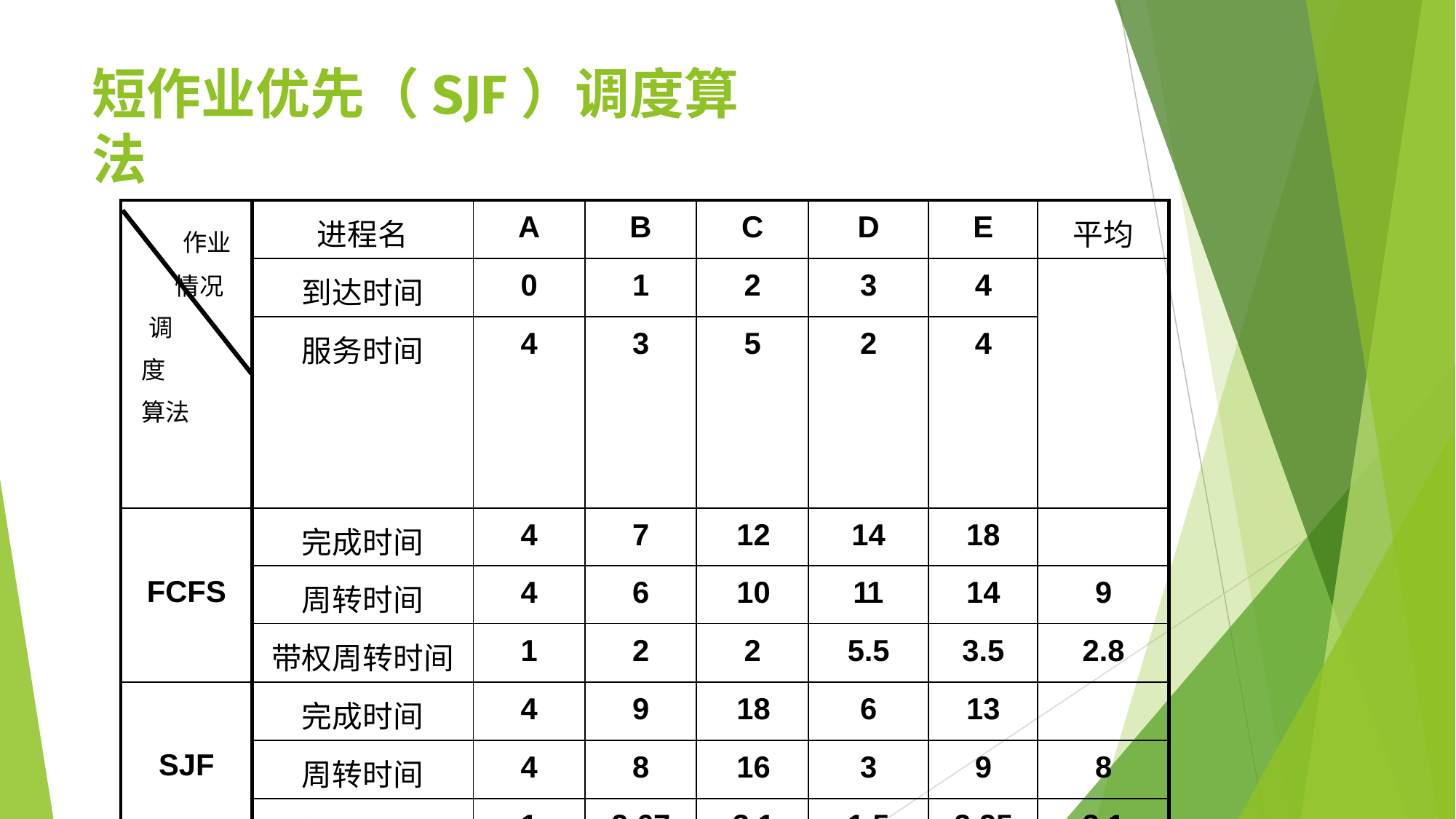

# 短作业优先（SJF）调度算法
| 作业 情况 调度 算法 | 进程名 | A | B | C | D | E | 平均 |
| --- | --- | --- | --- | --- | --- | --- | --- |
|  | 到达时间 | 0 | 1 | 2 | 3 | 4 |  |
|  | 服务时间 | 4 | 3 | 5 | 2 | 4 |  |
| FCFS | 完成时间 | 4 | 7 | 12 | 14 | 18 |  |
|  | 周转时间 | 4 | 6 | 10 | 11 | 14 | 9 |
|  | 带权周转时间 | 1 | 2 | 2 | 5.5 | 3.5 | 2.8 |
| SJF | 完成时间 | 4 | 9 | 18 | 6 | 13 |  |
|  | 周转时间 | 4 | 8 | 16 | 3 | 9 | 8 |
|  | 带权周转时间 | 1 | 2.67 | 3.1 | 1.5 | 2.25 | 2.1 |